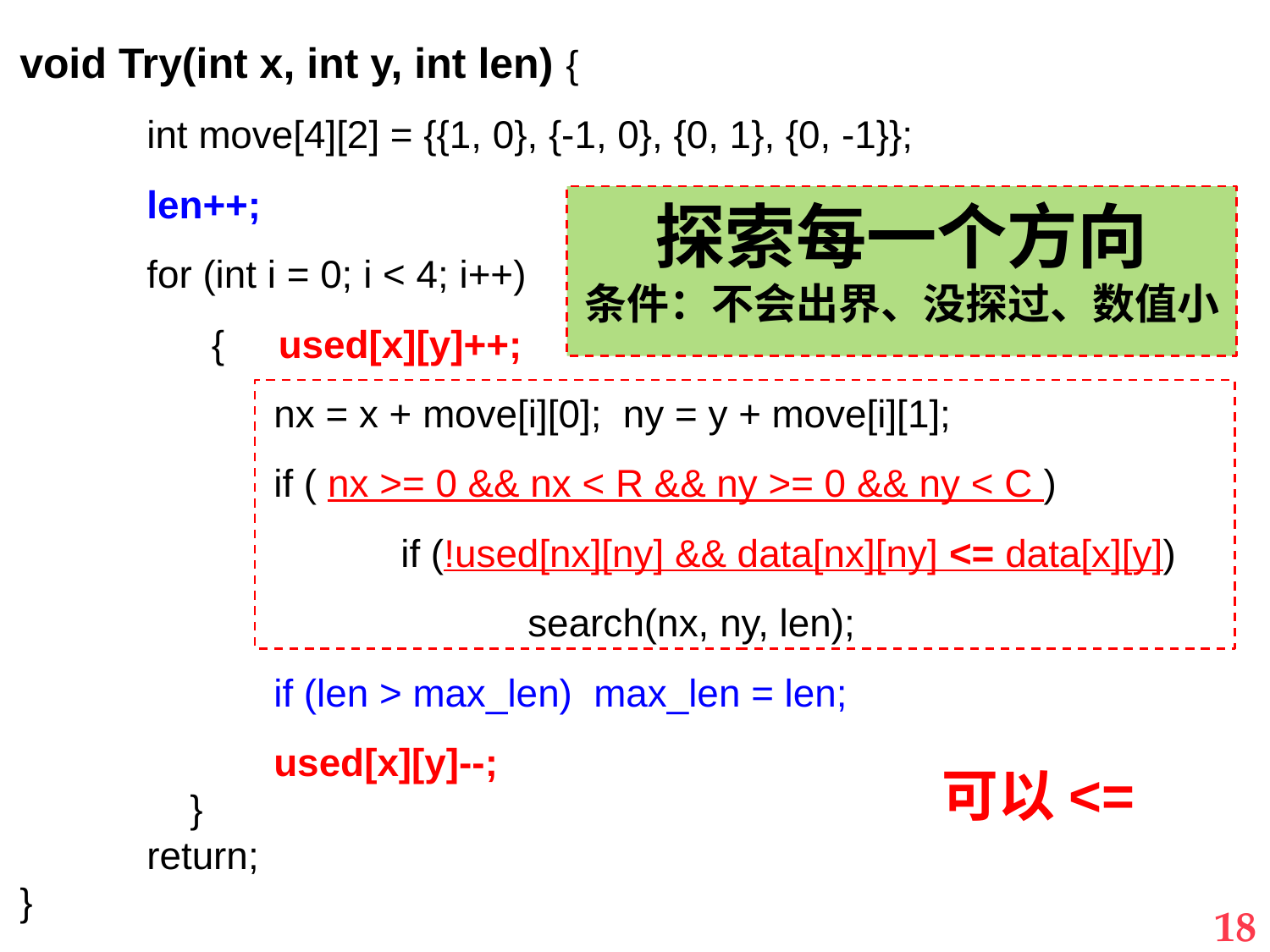

void Try(int x, int y, int len) {
	int move[4][2] = {{1, 0}, {-1, 0}, {0, 1}, {0, -1}};
	len++;
	for (int i = 0; i < 4; i++)
	      {     used[x][y]++;
		nx = x + move[i][0];  ny = y + move[i][1];
		if ( nx >= 0 && nx < R && ny >= 0 && ny < C )
			if (!used[nx][ny] && data[nx][ny] <= data[x][y])
				search(nx, ny, len);
		if (len > max_len)  max_len = len;
		used[x][y]--;
	    }
	return;
}
探索每一个方向
条件：不会出界、没探过、数值小

可以<=